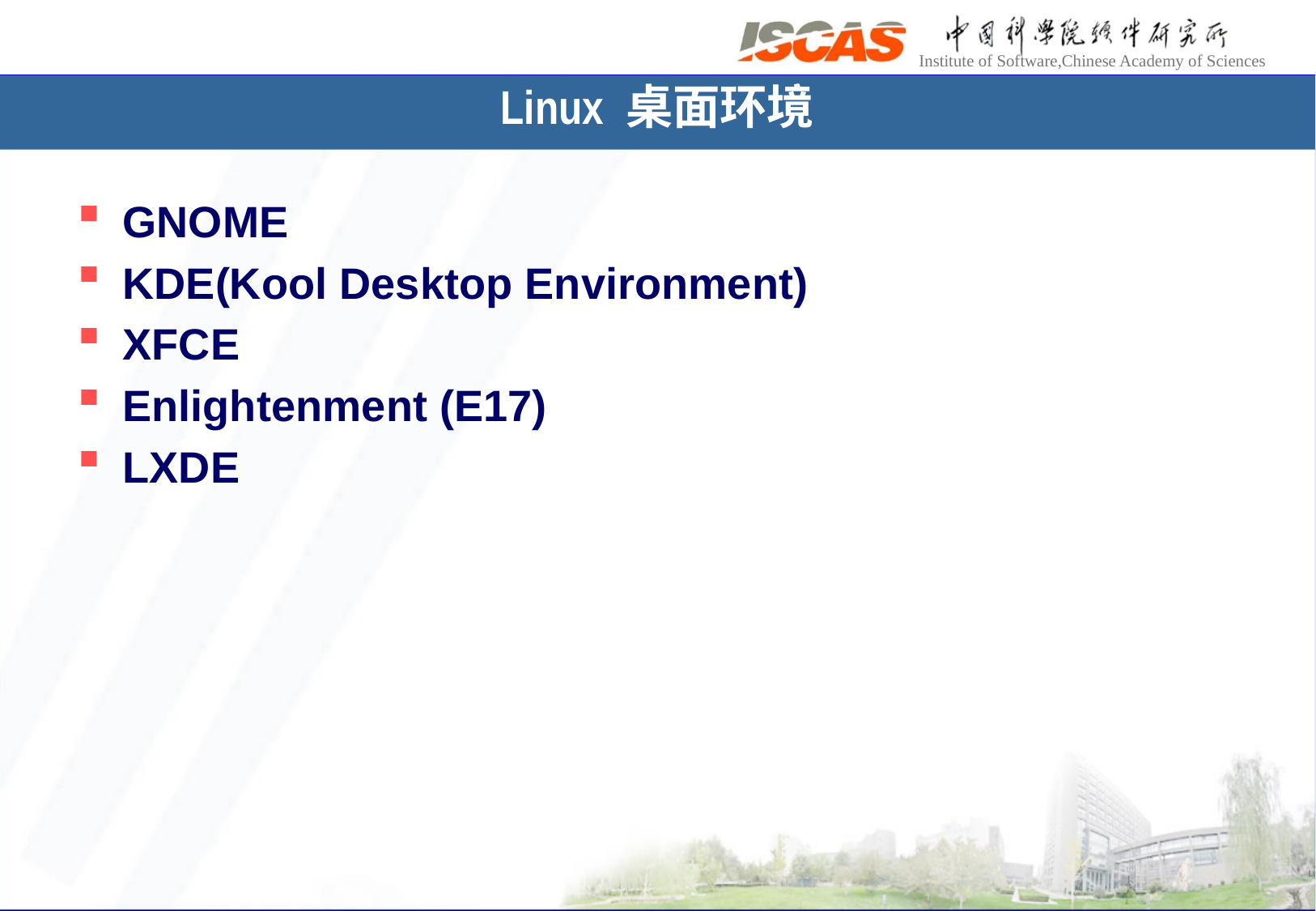

# Linux 桌面环境
GNOME
KDE(Kool Desktop Environment)
XFCE
Enlightenment (E17)
LXDE